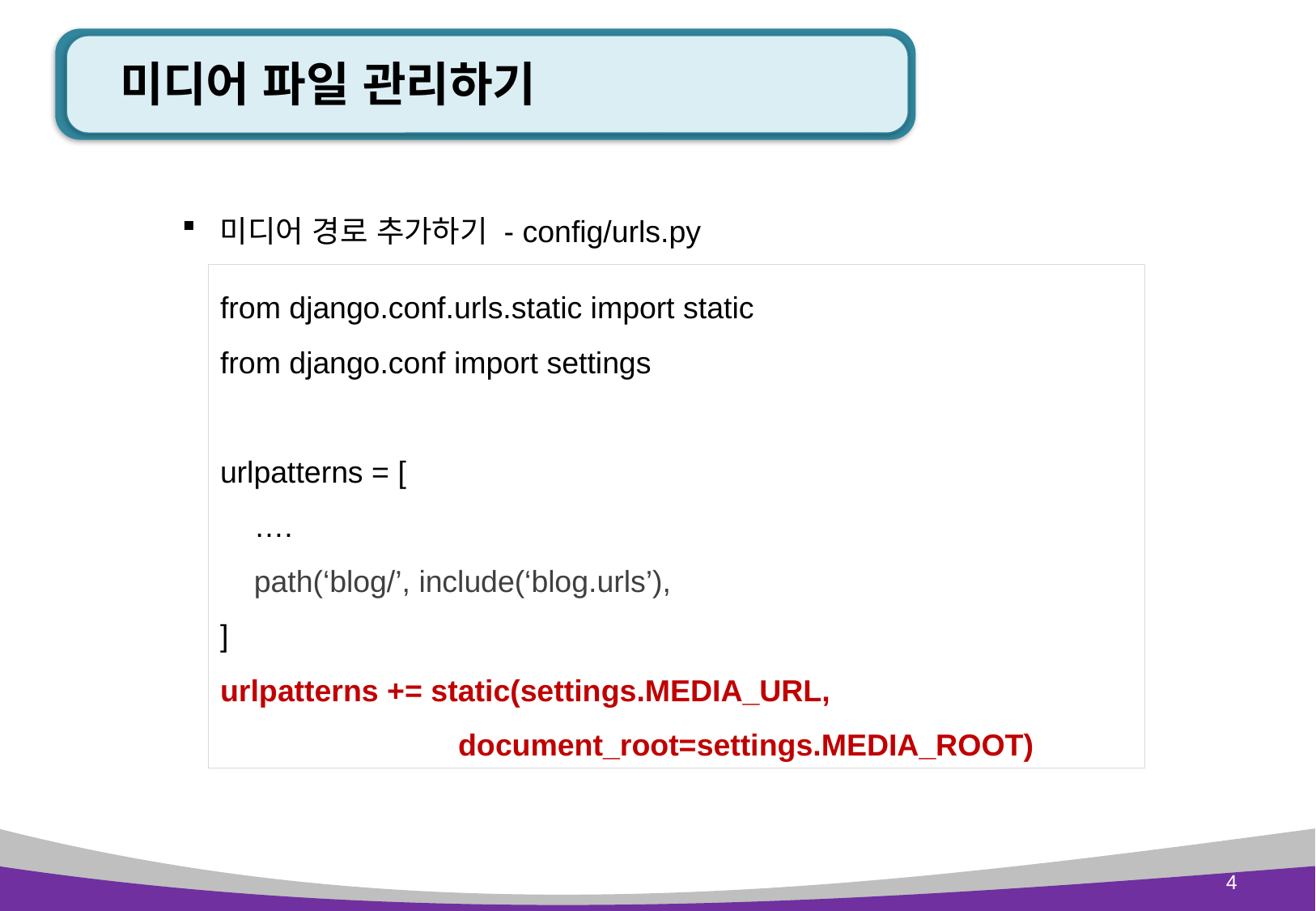

# 미디어 파일 관리하기
미디어 경로 추가하기 - config/urls.py
from django.conf.urls.static import static
from django.conf import settings

urlpatterns = [
    ….
    path(‘blog/’, include(‘blog.urls’),
]
urlpatterns += static(settings.MEDIA_URL,
                            document_root=settings.MEDIA_ROOT)
4